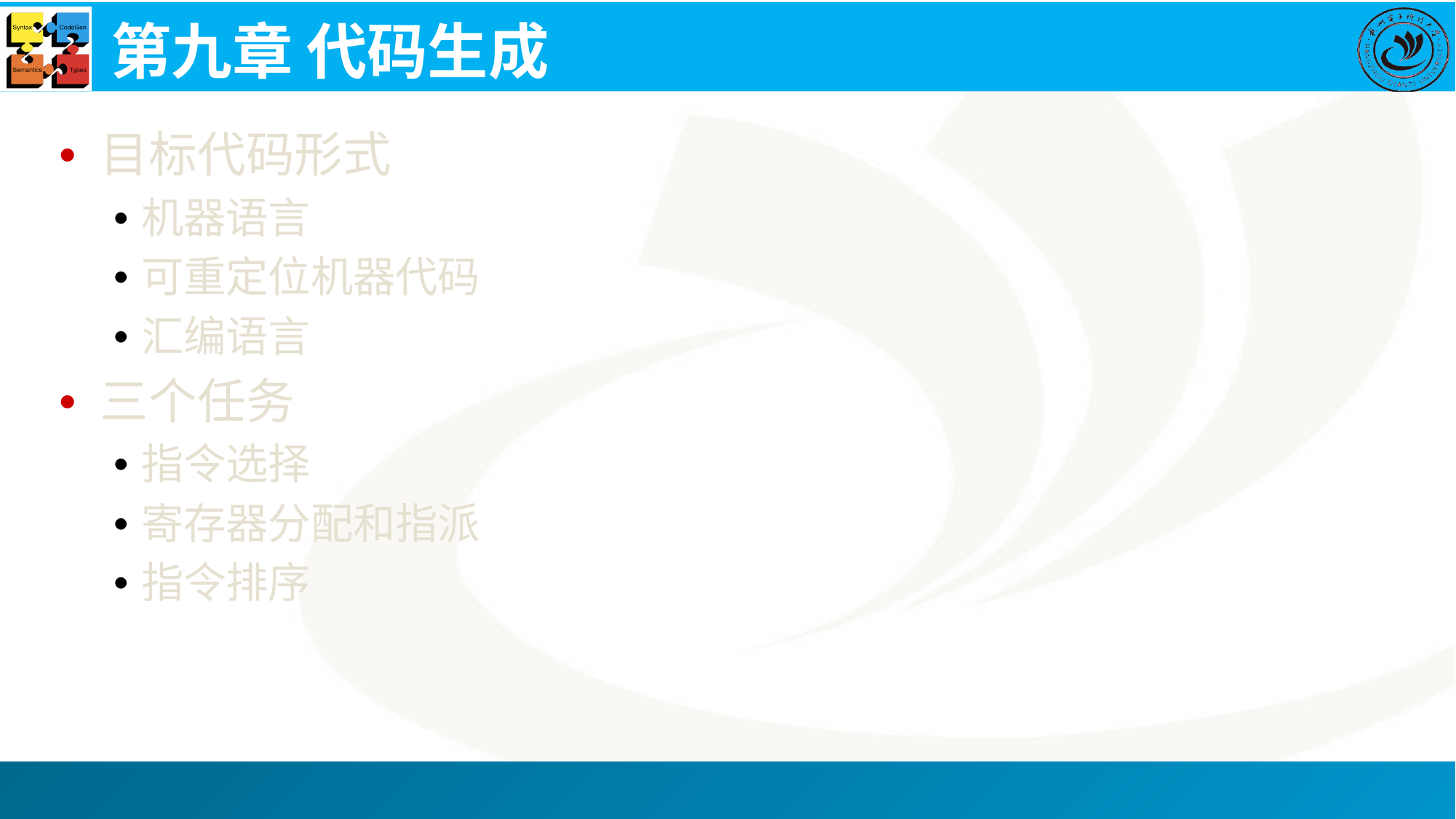

# 第九章 代码生成
目标代码形式
机器语言
可重定位机器代码
汇编语言
三个任务
指令选择
寄存器分配和指派
指令排序
45